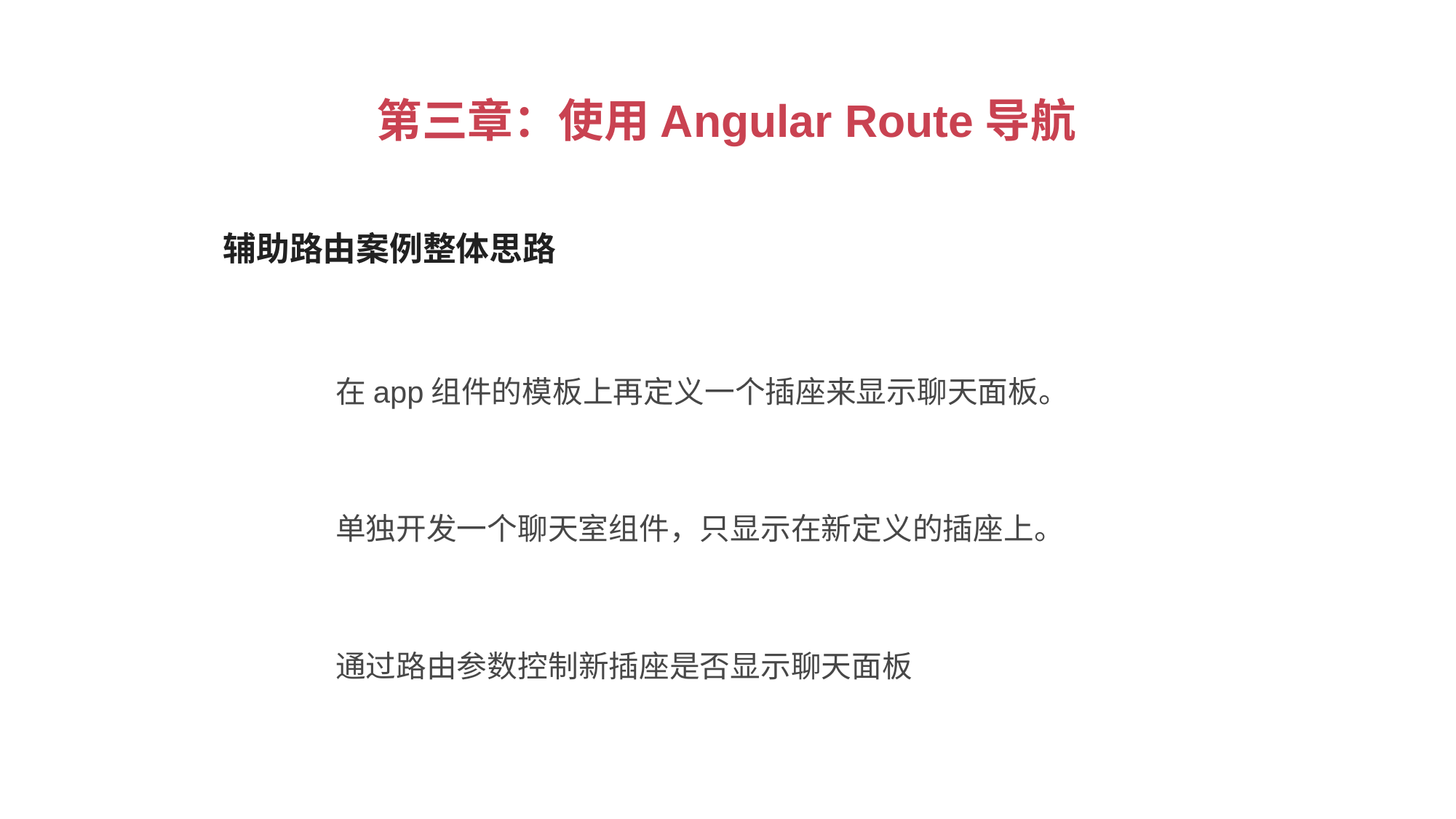

第三章：使用Angular Route导航
 辅助路由案例整体思路
在app组件的模板上再定义一个插座来显示聊天面板。
单独开发一个聊天室组件，只显示在新定义的插座上。
通过路由参数控制新插座是否显示聊天面板